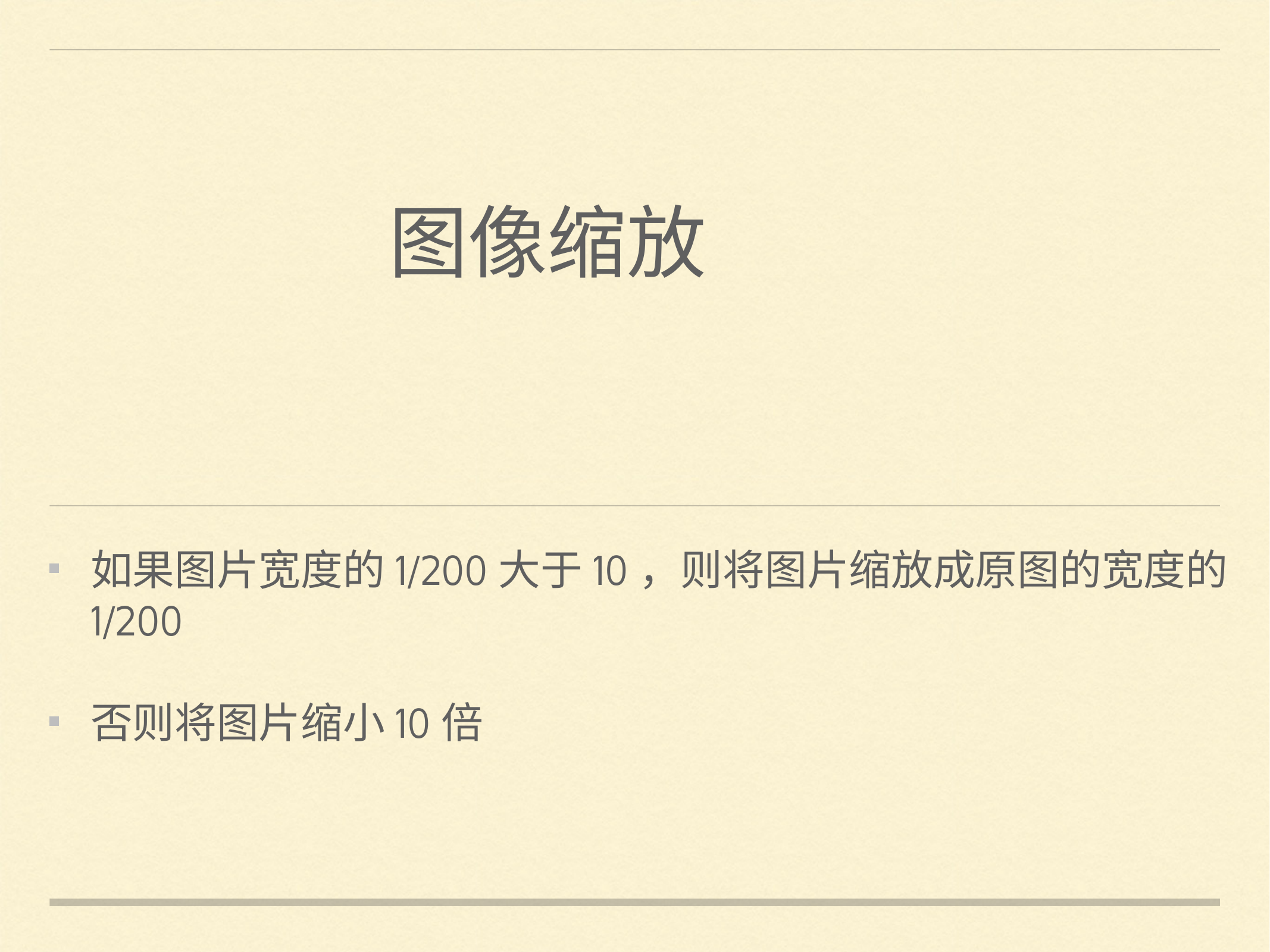

# 图像缩放
如果图片宽度的1/200大于10，则将图片缩放成原图的宽度的1/200
否则将图片缩小10倍